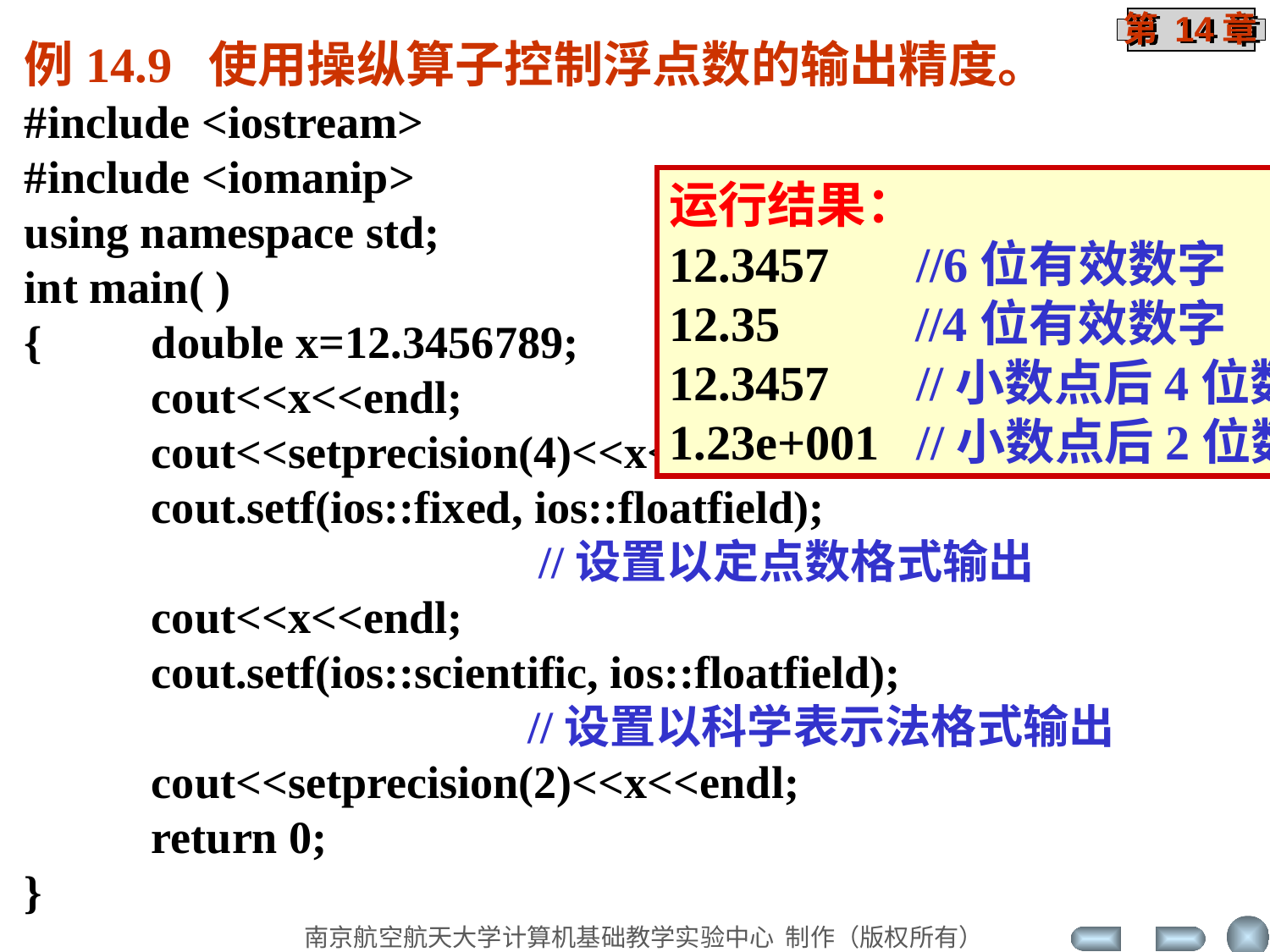

例14.9  使用操纵算子控制浮点数的输出精度。
#include <iostream>
#include <iomanip>
using namespace std;
int main( )
{	double x=12.3456789;
	cout<<x<<endl;
	cout<<setprecision(4)<<x<<endl;
	cout.setf(ios::fixed, ios::floatfield);
                                             //设置以定点数格式输出
	cout<<x<<endl;
	cout.setf(ios::scientific, ios::floatfield);
                                            //设置以科学表示法格式输出
	cout<<setprecision(2)<<x<<endl;
	return 0;
}
运行结果：
12.3457       //6位有效数字
12.35           //4位有效数字
12.3457       //小数点后4位数字
1.23e+001   //小数点后2位数字